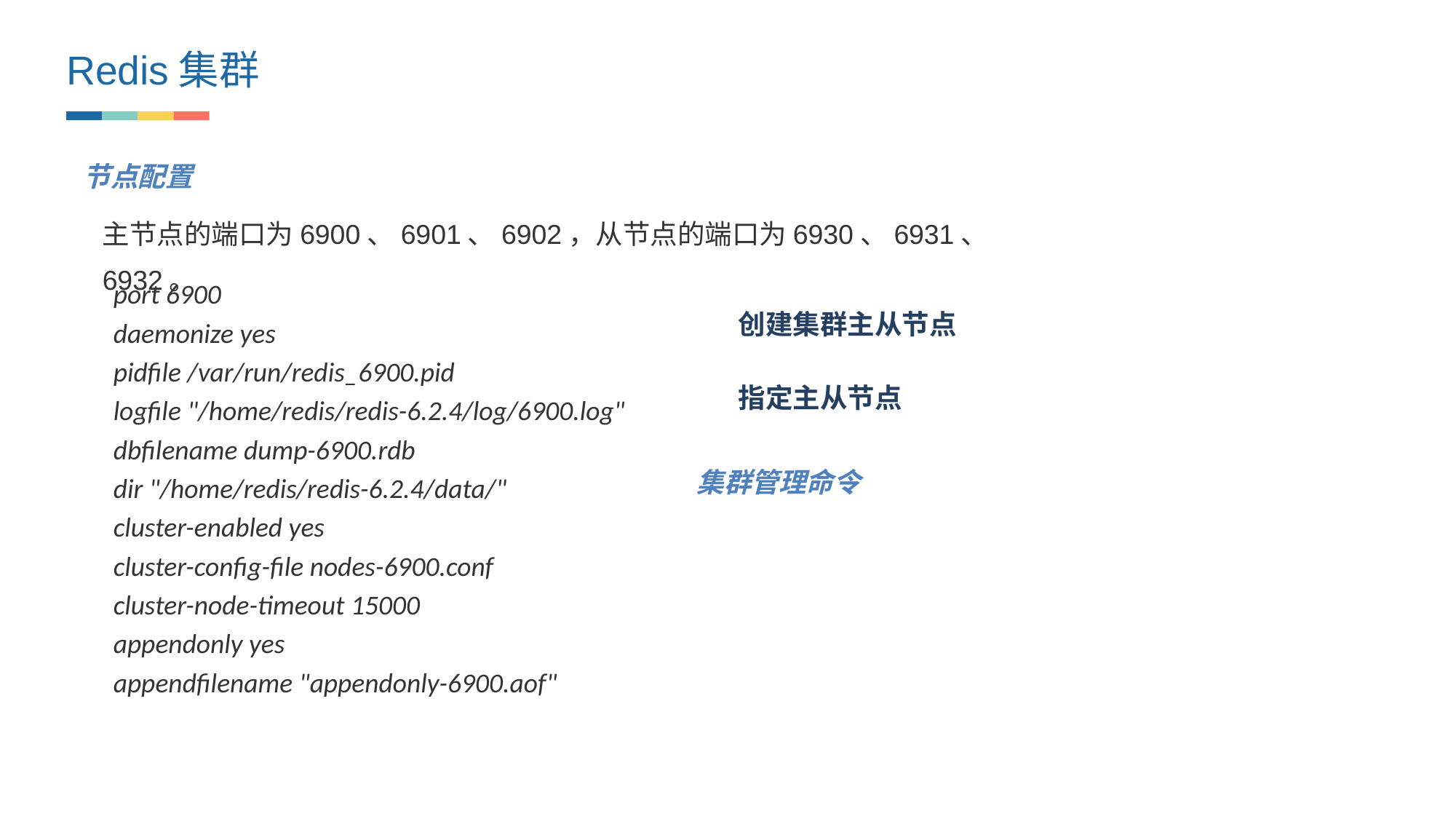

Redis集群

节点配置
主节点的端口为6900、6901、6902，从节点的端口为6930、6931、6932。
port 6900
daemonize yes
pidfile /var/run/redis_6900.pid
logfile "/home/redis/redis-6.2.4/log/6900.log"
dbfilename dump-6900.rdb
dir "/home/redis/redis-6.2.4/data/"
cluster-enabled yes
cluster-config-file nodes-6900.conf
cluster-node-timeout 15000
appendonly yes
appendfilename "appendonly-6900.aof"
创建集群主从节点
指定主从节点
集群管理命令